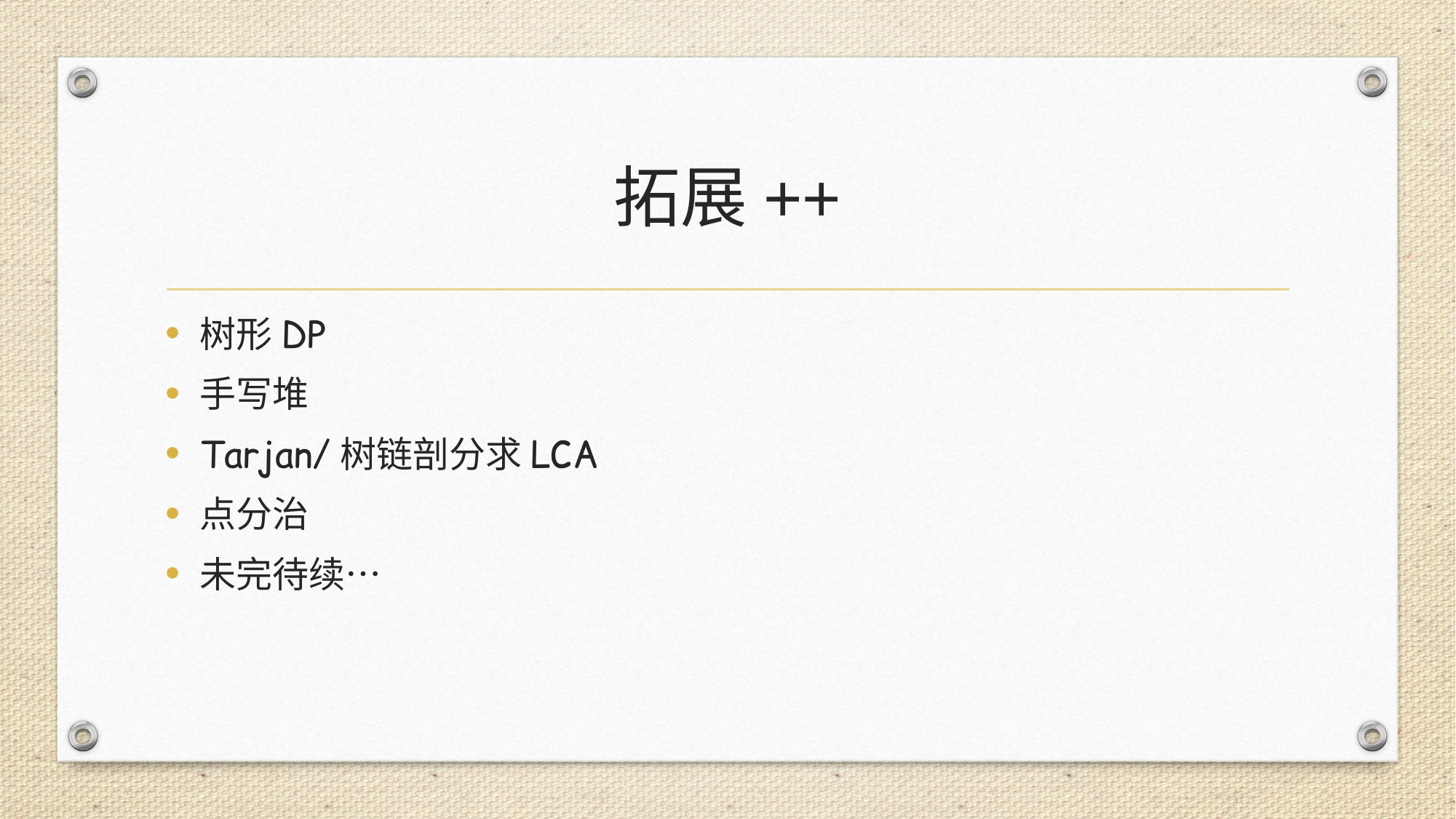

# 拓展++
树形DP
手写堆
Tarjan/树链剖分求LCA
点分治
未完待续…